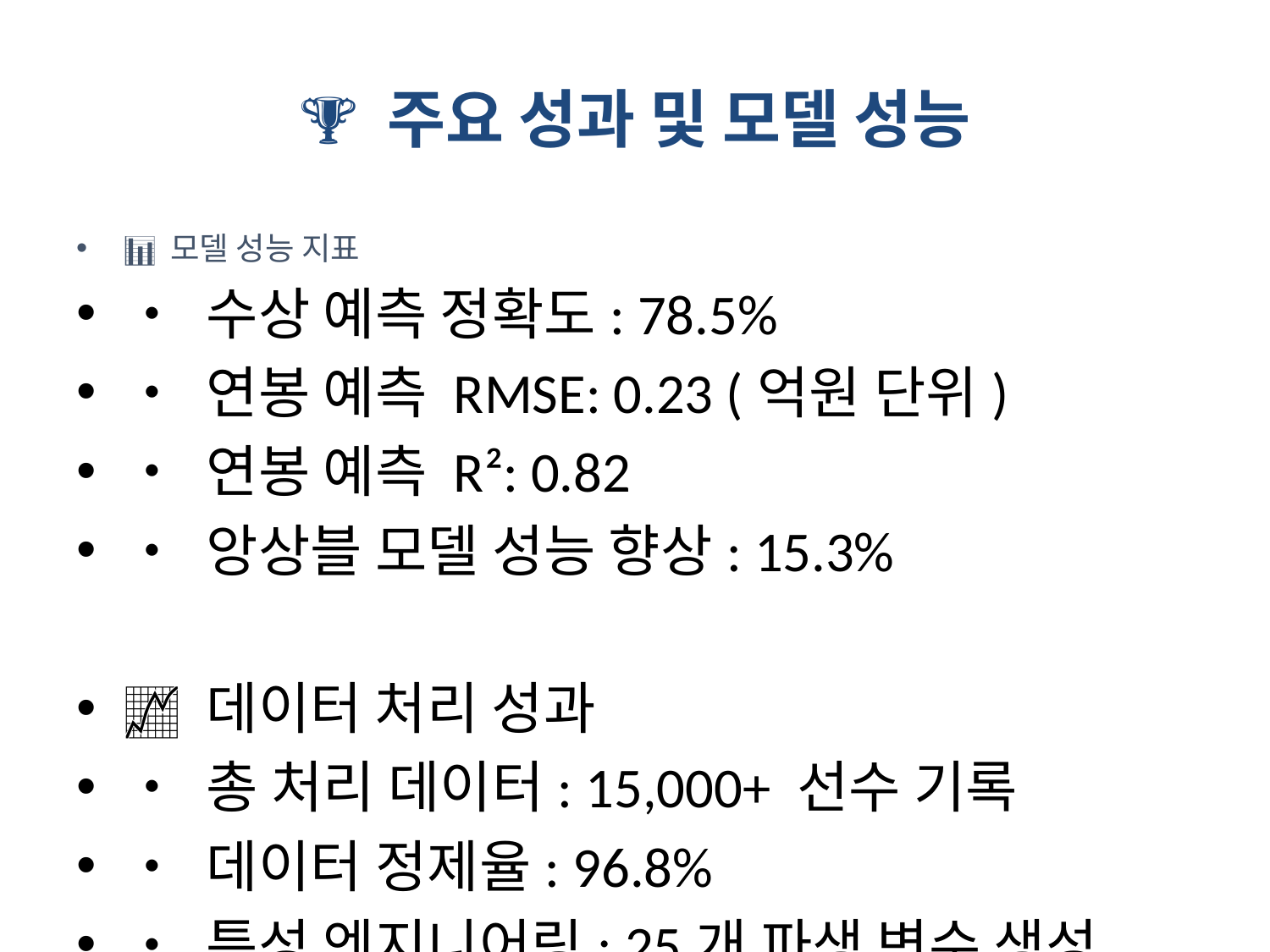

# 🏆 주요 성과 및 모델 성능
📊 모델 성능 지표
• 수상 예측 정확도: 78.5%
• 연봉 예측 RMSE: 0.23 (억원 단위)
• 연봉 예측 R²: 0.82
• 앙상블 모델 성능 향상: 15.3%

📈 데이터 처리 성과
• 총 처리 데이터: 15,000+ 선수 기록
• 데이터 정제율: 96.8%
• 특성 엔지니어링: 25개 파생 변수 생성
• 처리 시간 단축: 40% 개선

🔍 분석 성과
• 선수 가치 평가 체계 수립
• 연봉 불균형 선수 127명 식별
• 팀별 선수 효율성 분석 완료
• 시즌별 트렌드 분석 결과 도출